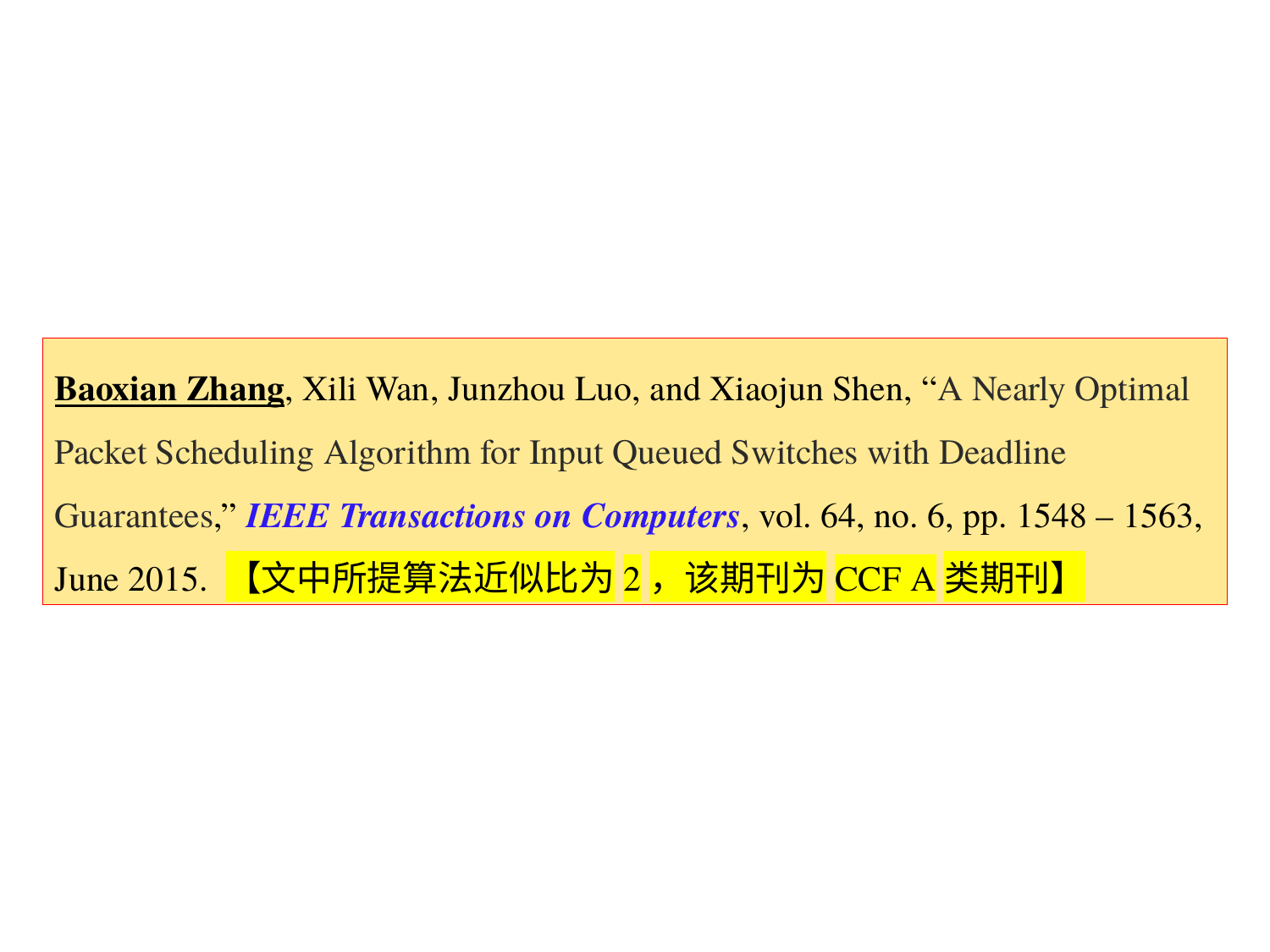

Baoxian Zhang, Xili Wan, Junzhou Luo, and Xiaojun Shen, “A Nearly Optimal Packet Scheduling Algorithm for Input Queued Switches with Deadline Guarantees,” IEEE Transactions on Computers, vol. 64, no. 6, pp. 1548 – 1563, June 2015. 【文中所提算法近似比为2，该期刊为CCF A类期刊】